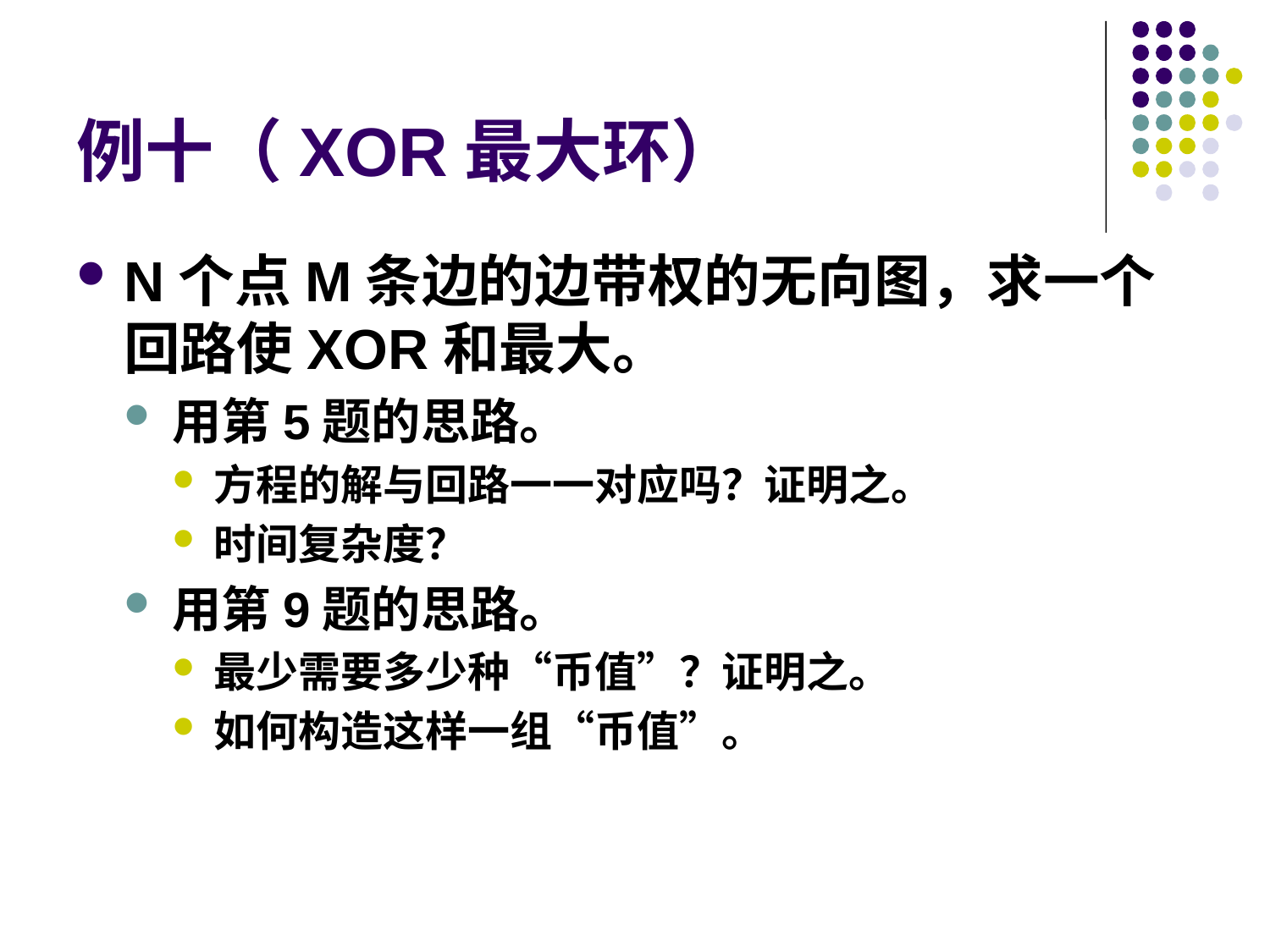

# 例十（XOR最大环）
N个点M条边的边带权的无向图，求一个回路使XOR和最大。
用第5题的思路。
方程的解与回路一一对应吗？证明之。
时间复杂度？
用第9题的思路。
最少需要多少种“币值”？证明之。
如何构造这样一组“币值”。